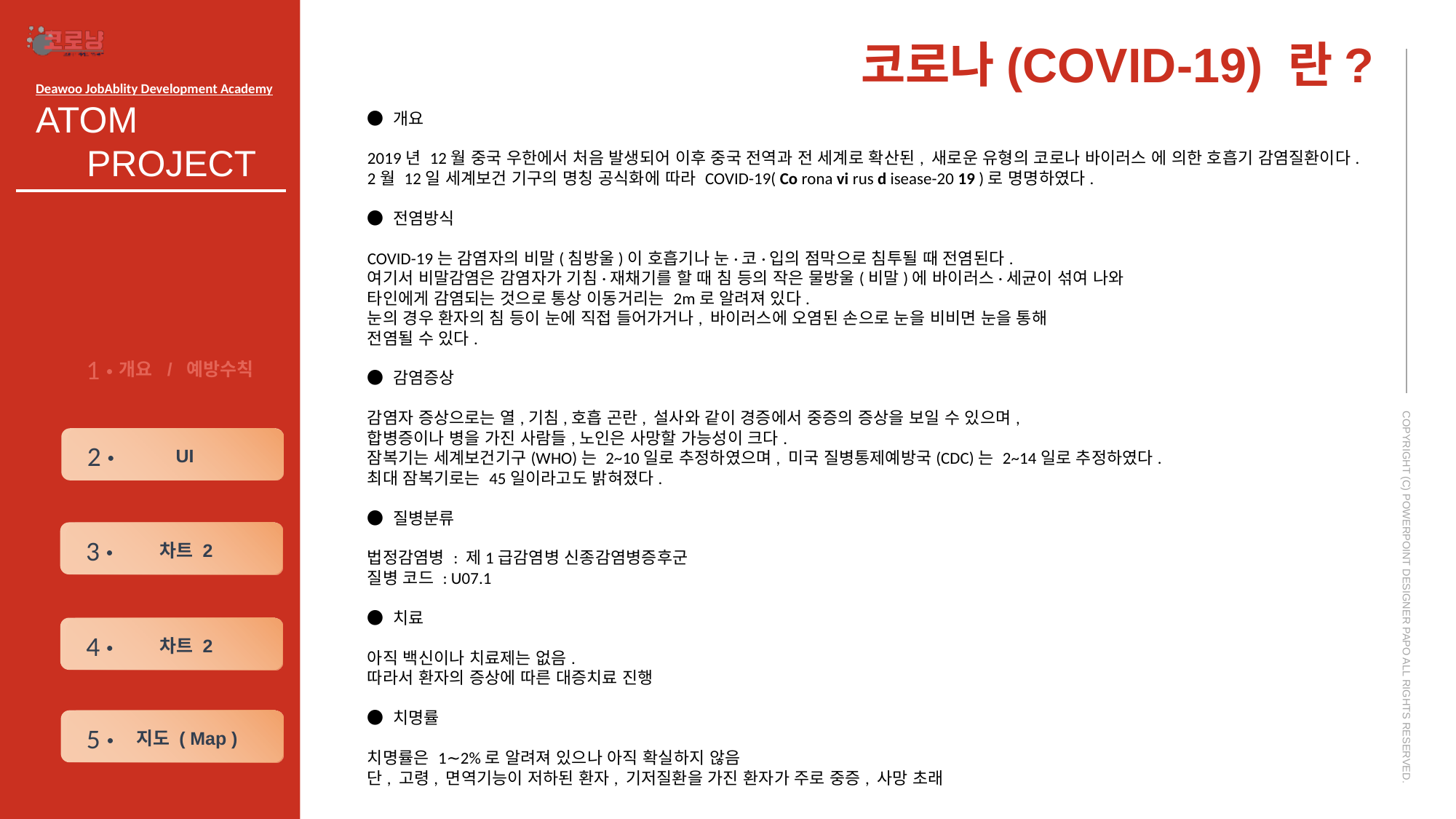

코로나(COVID-19) 란?
Deawoo JobAblity Development Academy
ATOM
     PROJECT
● 개요
2019년 12월 중국 우한에서 처음 발생되어 이후 중국 전역과 전 세계로 확산된, 새로운 유형의 코로나 바이러스 에 의한 호흡기 감염질환이다.
2월 12일 세계보건 기구의 명칭 공식화에 따라 COVID-19( Co rona vi rus d isease-20 19 )로 명명하였다.
● 전염방식
COVID-19는 감염자의 비말(침방울)이 호흡기나 눈·코·입의 점막으로 침투될 때 전염된다.
여기서 비말감염은 감염자가 기침·재채기를 할 때 침 등의 작은 물방울(비말)에 바이러스·세균이 섞여 나와
타인에게 감염되는 것으로 통상 이동거리는 2m로 알려져 있다.
눈의 경우 환자의 침 등이 눈에 직접 들어가거나, 바이러스에 오염된 손으로 눈을 비비면 눈을 통해
전염될 수 있다.
● 감염증상
감염자 증상으로는 열,기침,호흡 곤란, 설사와 같이 경증에서 중증의 증상을 보일 수 있으며,
합병증이나 병을 가진 사람들,노인은 사망할 가능성이 크다.
잠복기는 세계보건기구(WHO)는 2~10일로 추정하였으며, 미국 질병통제예방국(CDC)는 2~14일로 추정하였다.
최대 잠복기로는 45일이라고도 밝혀졌다.
● 질병분류
법정감염병 : 제1급감염병 신종감염병증후군
질병 코드 : U07.1
● 치료
아직 백신이나 치료제는 없음.
따라서 환자의 증상에 따른 대증치료 진행
● 치명률
치명률은 1∼2%로 알려져 있으나 아직 확실하지 않음
단, 고령, 면역기능이 저하된 환자, 기저질환을 가진 환자가 주로 중증, 사망 초래
INDEX

1 ·
개요  /  예방수칙

2 ·
UI
TEMPLATE

3 ·
차트 2
COPYRIGHT (C) POWERPOINT DESIGNER PAPO ALL RIGHTS RESERVED.

4 ·
차트 2

5 ·
지도 ( Map )